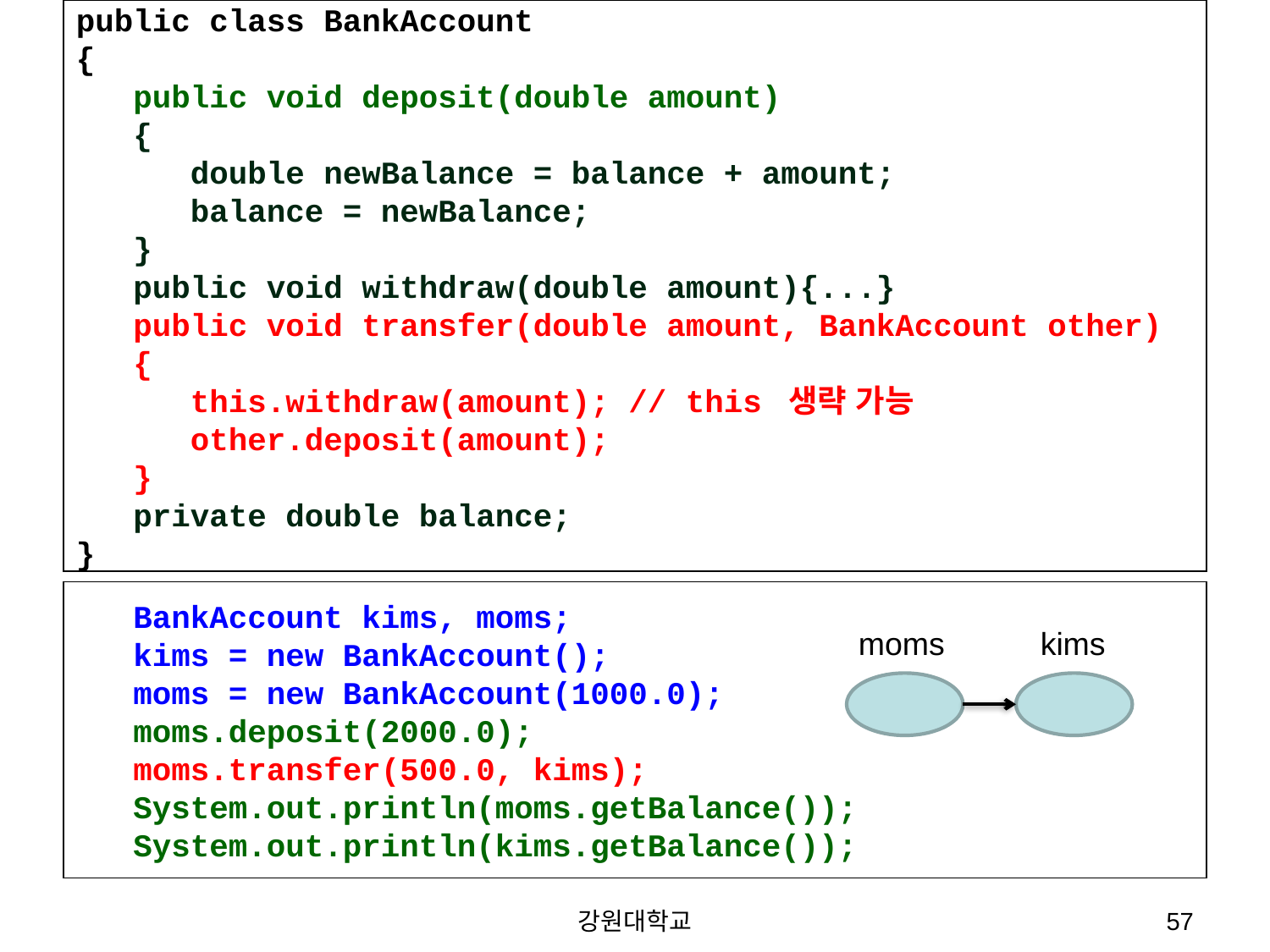

public class BankAccount
{
   public void deposit(double amount)
   {
      double newBalance = balance + amount;
      balance = newBalance;
   }
   public void withdraw(double amount){...}
   public void transfer(double amount, BankAccount other)
   {
      this.withdraw(amount); // this 생략 가능
      other.deposit(amount);
   }
   private double balance;
}
   BankAccount kims, moms;
   kims = new BankAccount();
   moms = new BankAccount(1000.0);
   moms.deposit(2000.0);
   moms.transfer(500.0, kims);
   System.out.println(moms.getBalance());
   System.out.println(kims.getBalance());
moms
kims

강원대학교
57